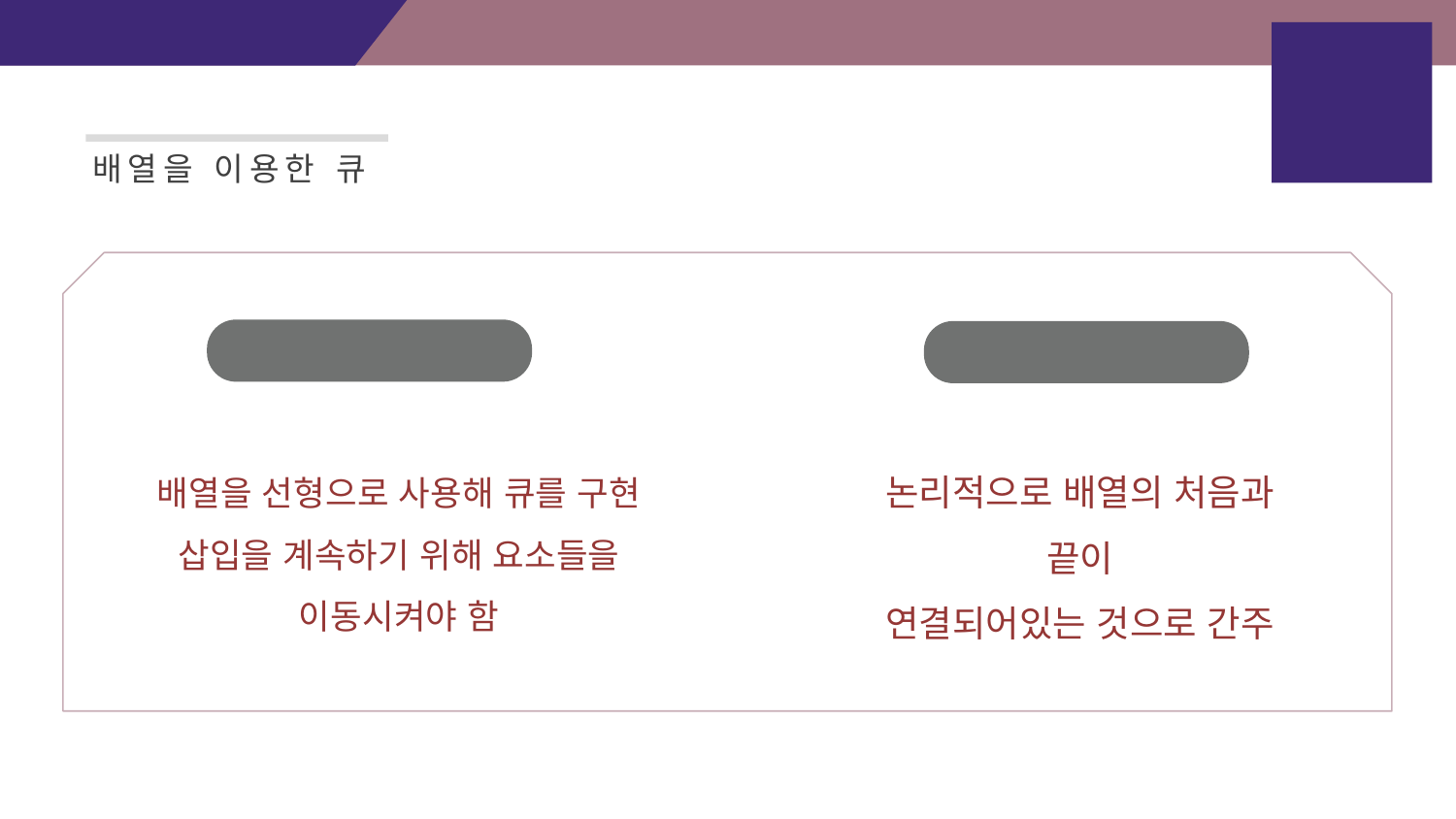

배열을
이용한
원형큐

배열을 이용한 큐

선형 큐

원형 큐
논리적으로 배열의 처음과 끝이
연결되어있는 것으로 간주
배열을 선형으로 사용해 큐를 구현
삽입을 계속하기 위해 요소들을 이동시켜야 함